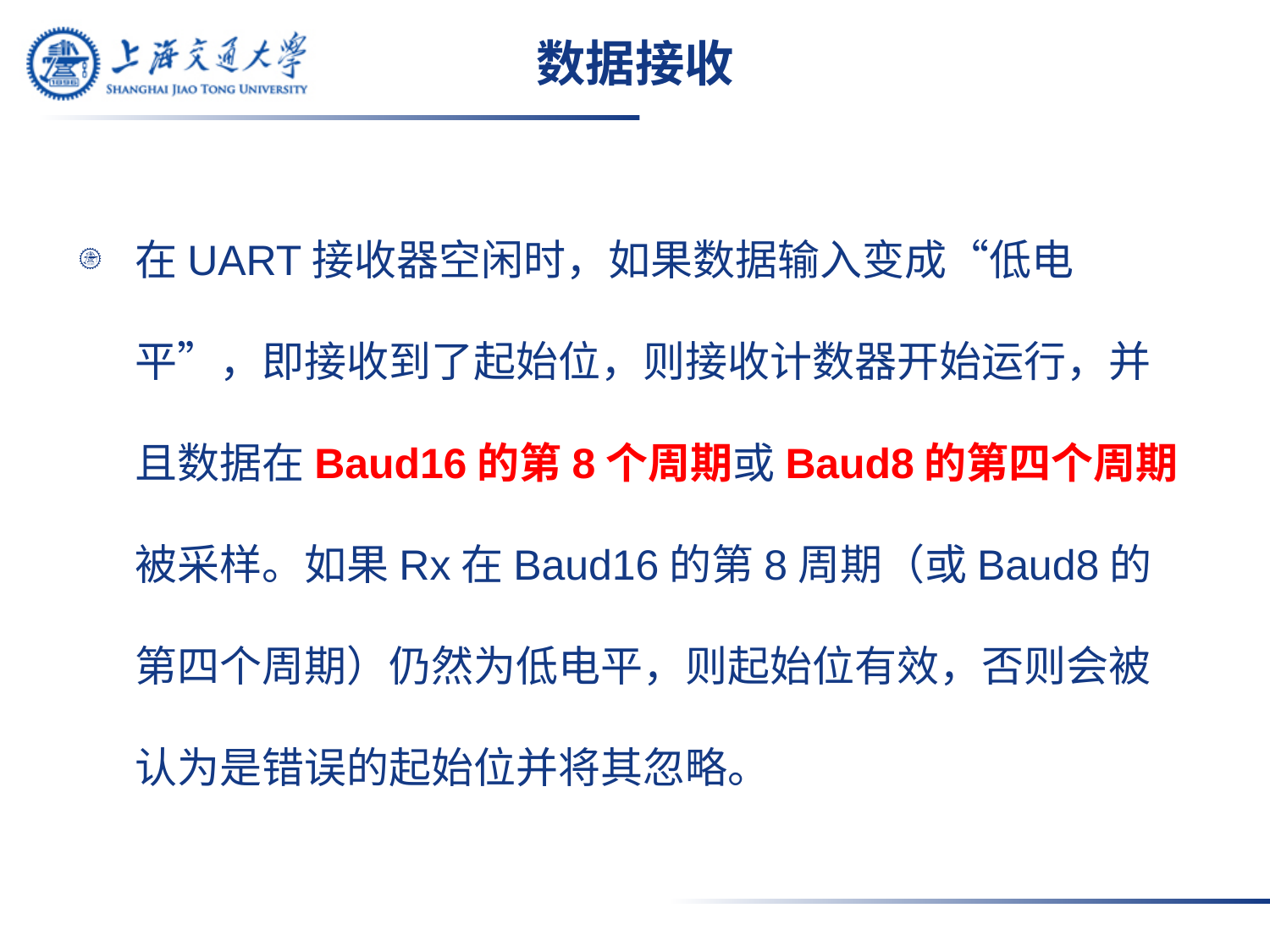

# 数据接收
在UART接收器空闲时，如果数据输入变成“低电平”，即接收到了起始位，则接收计数器开始运行，并且数据在Baud16的第8个周期或Baud8的第四个周期被采样。如果Rx在Baud16的第8周期（或Baud8的第四个周期）仍然为低电平，则起始位有效，否则会被认为是错误的起始位并将其忽略。